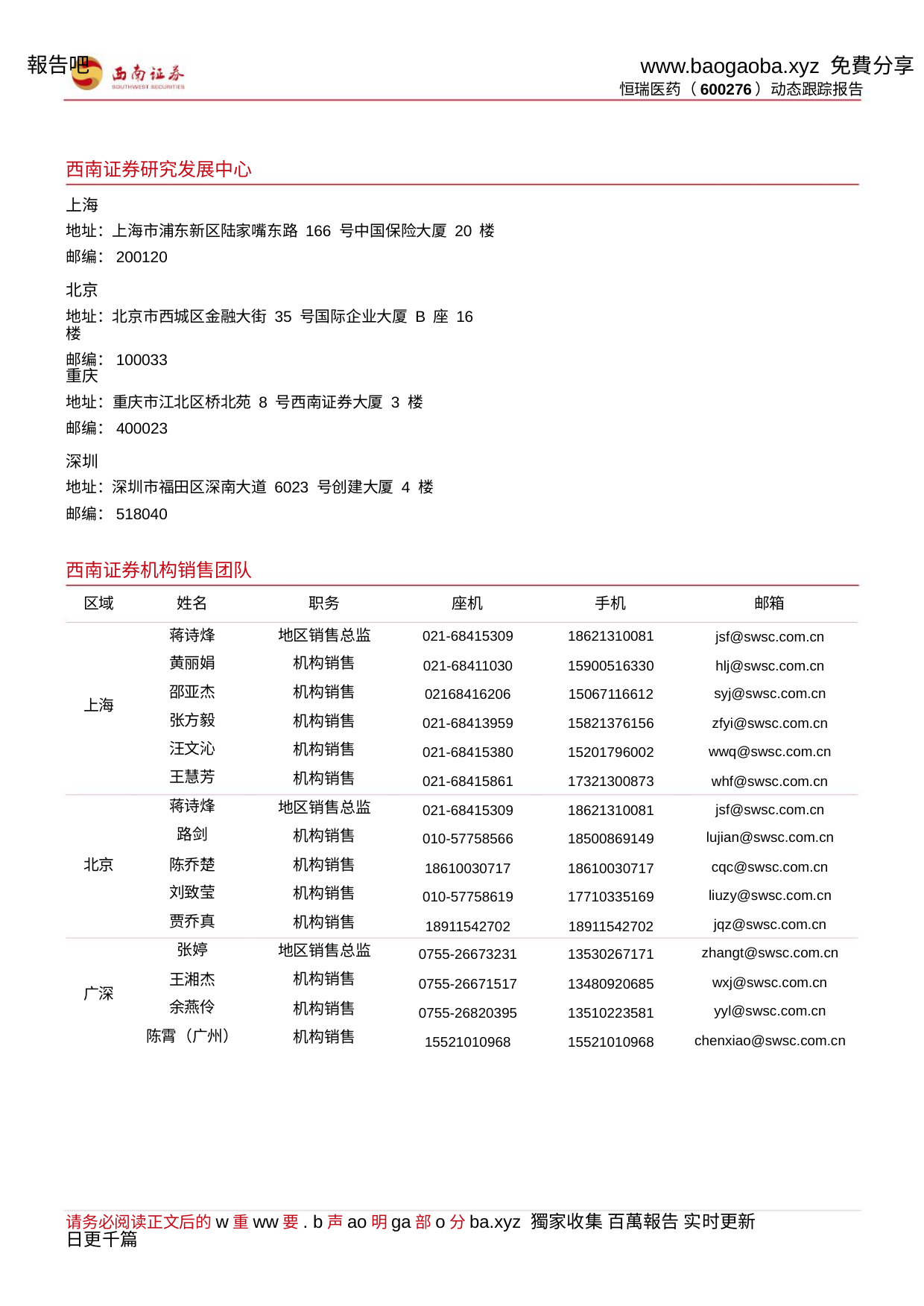

報告吧
www.baogaoba.xyz 免費分享
恒瑞医药（600276）动态跟踪报告
西南证券研究发展中心
上海
地址：上海市浦东新区陆家嘴东路 166 号中国保险大厦 20 楼
邮编：200120
北京
地址：北京市西城区金融大街 35 号国际企业大厦 B 座 16 楼
邮编：100033
重庆
地址：重庆市江北区桥北苑 8 号西南证券大厦 3 楼
邮编：400023
深圳
地址：深圳市福田区深南大道 6023 号创建大厦 4 楼
邮编：518040
西南证券机构销售团队
区域
上海
姓名
职务
座机
手机
邮箱
蒋诗烽
黄丽娟
邵亚杰
张方毅
汪文沁
王慧芳
蒋诗烽
路剑
地区销售总监
机构销售
021-68415309
021-68411030
02168416206
021-68413959
021-68415380
021-68415861
021-68415309
010-57758566
18610030717
010-57758619
18911542702
0755-26673231
0755-26671517
0755-26820395
15521010968
18621310081
15900516330
15067116612
15821376156
15201796002
17321300873
18621310081
18500869149
18610030717
17710335169
18911542702
13530267171
13480920685
13510223581
15521010968
jsf@swsc.com.cn
hlj@swsc.com.cn
机构销售
syj@swsc.com.cn
zfyi@swsc.com.cn
wwq@swsc.com.cn
whf@swsc.com.cn
jsf@swsc.com.cn
机构销售
机构销售
机构销售
地区销售总监
机构销售
lujian@swsc.com.cn
cqc@swsc.com.cn
liuzy@swsc.com.cn
jqz@swsc.com.cn
zhangt@swsc.com.cn
wxj@swsc.com.cn
yyl@swsc.com.cn
chenxiao@swsc.com.cn
北京
广深
陈乔楚
刘致莹
贾乔真
张婷
机构销售
机构销售
机构销售
地区销售总监
机构销售
王湘杰
余燕伶
陈霄（广州）
机构销售
机构销售
请务必阅读正文后的w重ww要. b声ao明ga部o分ba.xyz 獨家收集 百萬報告 实时更新 日更千篇